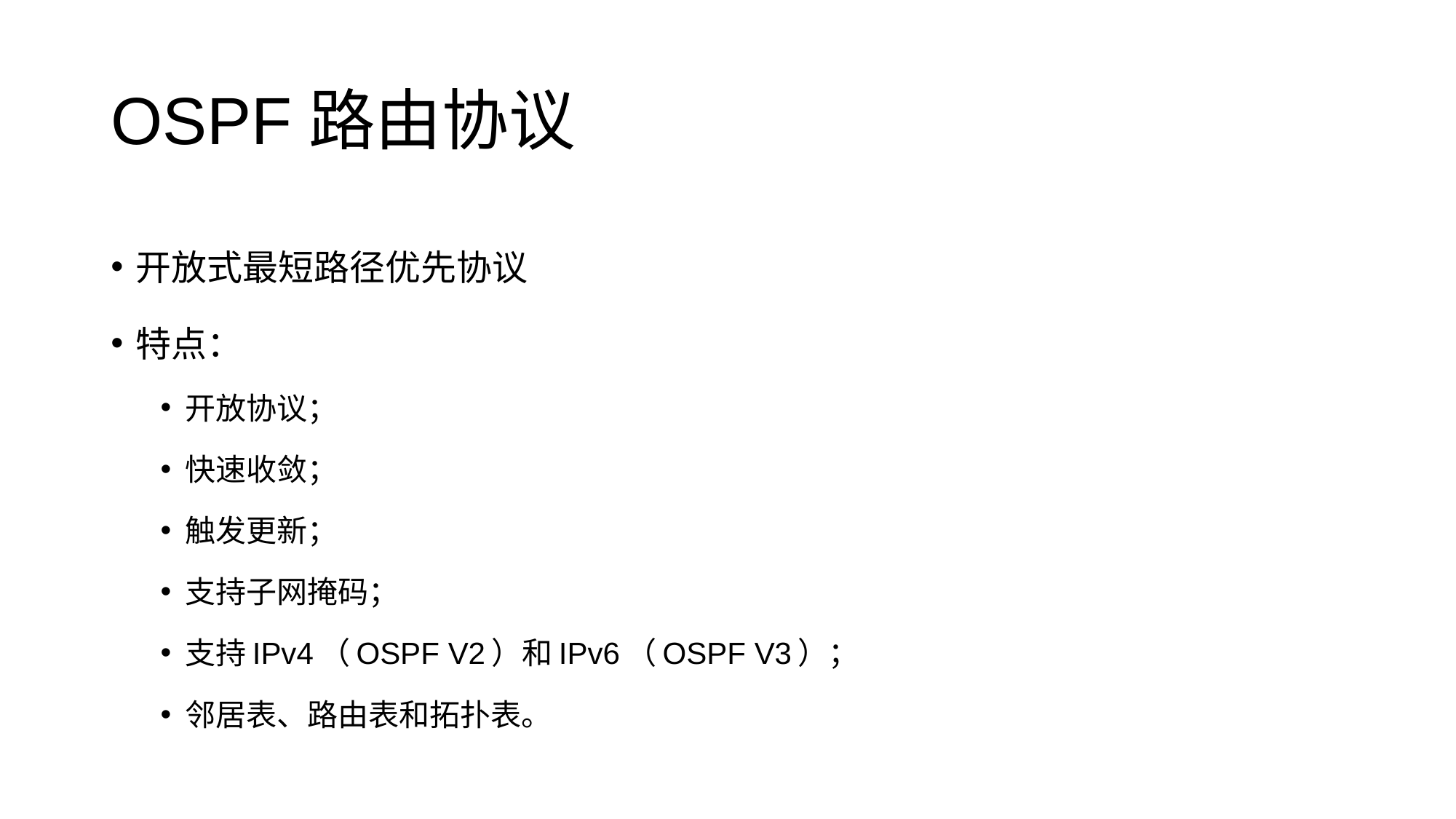

# OSPF路由协议
开放式最短路径优先协议
特点：
开放协议；
快速收敛；
触发更新；
支持子网掩码；
支持IPv4（OSPF V2）和IPv6（OSPF V3）；
邻居表、路由表和拓扑表。